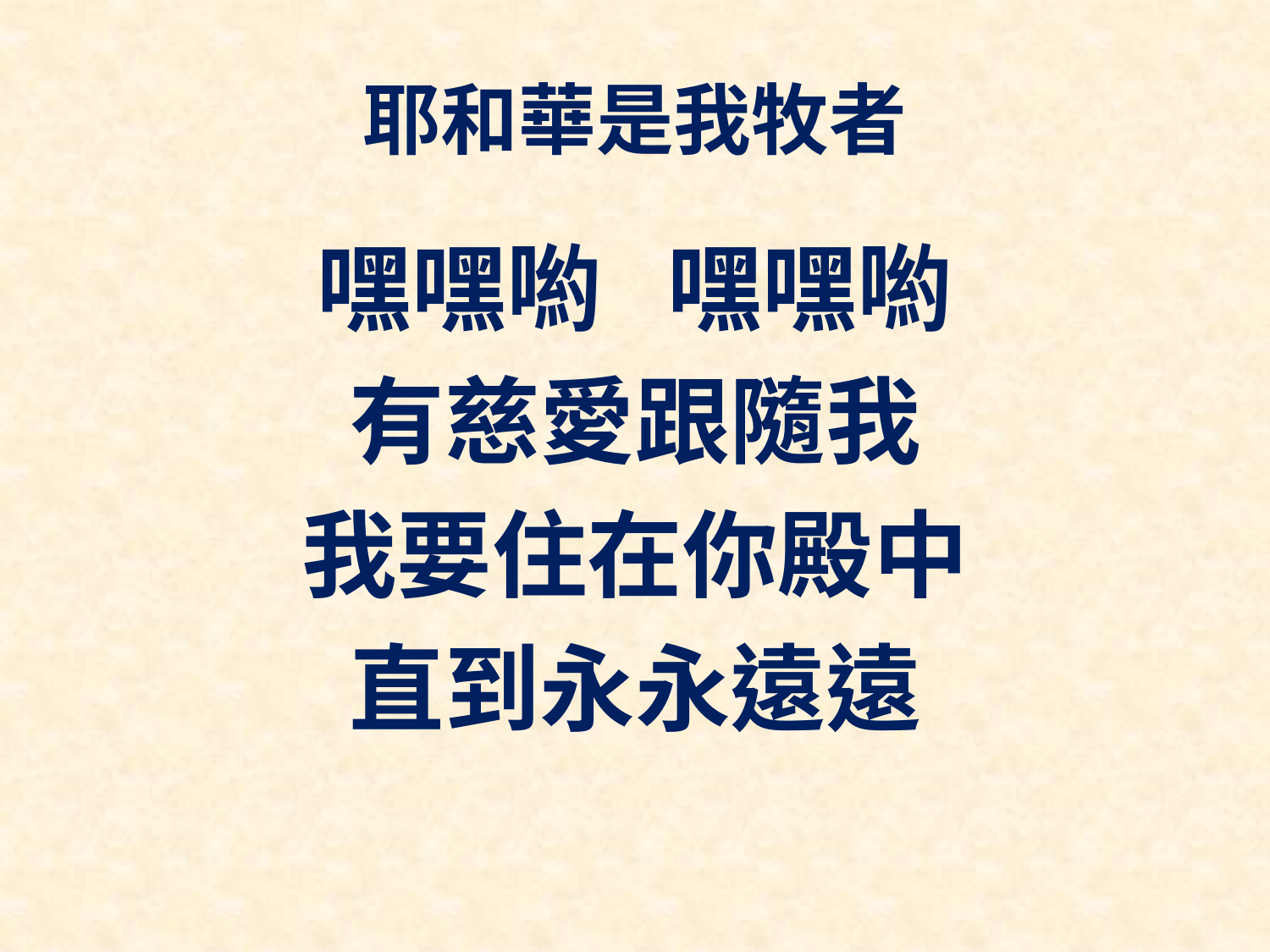

# 耶和華是我牧者
嘿嘿喲   嘿嘿喲
有慈愛跟隨我
我要住在你殿中
直到永永遠遠